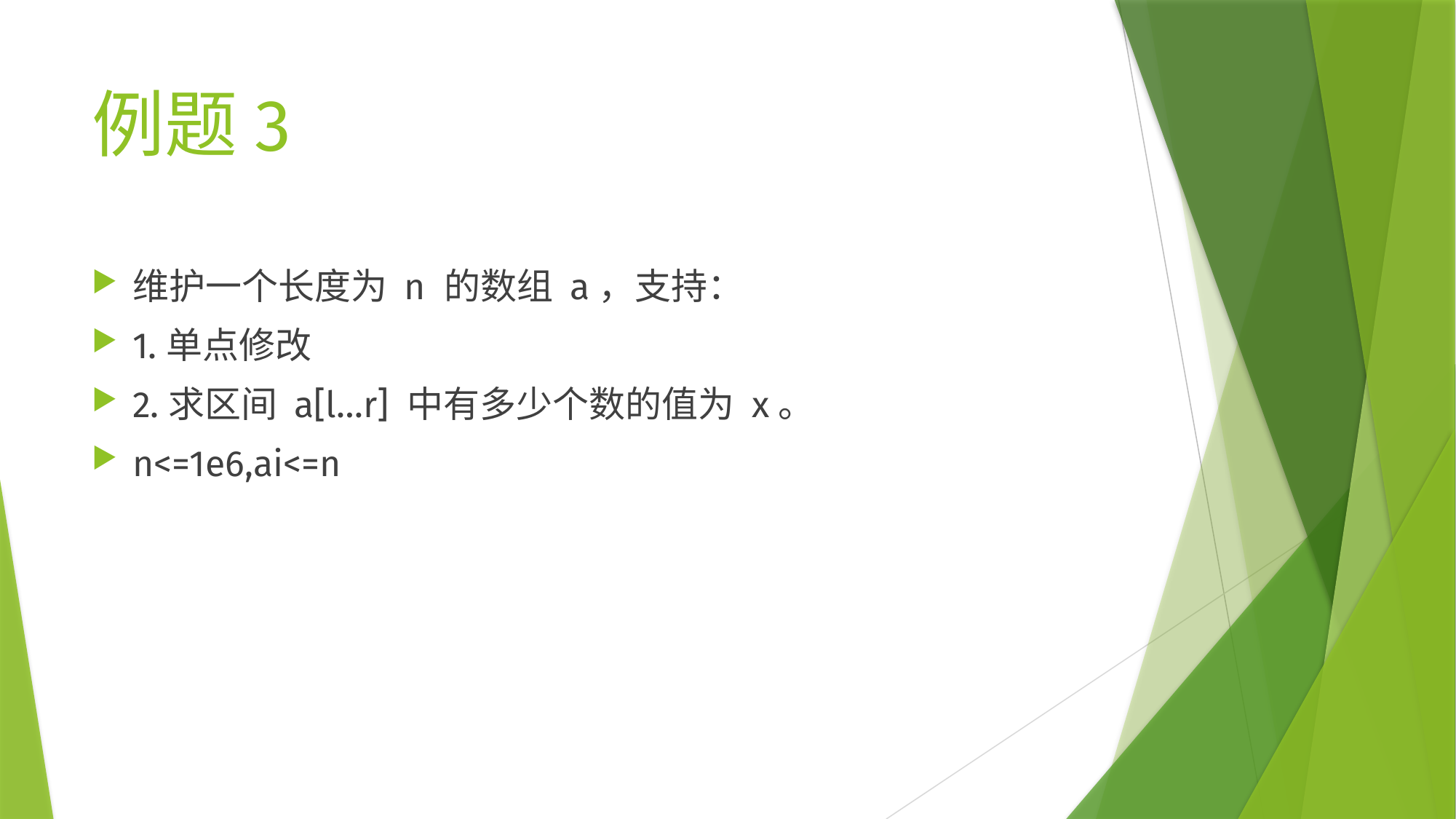

# 例题3
维护一个长度为 n 的数组 a，支持：
1.单点修改
2.求区间 a[l…r] 中有多少个数的值为 x。
n<=1e6,ai<=n